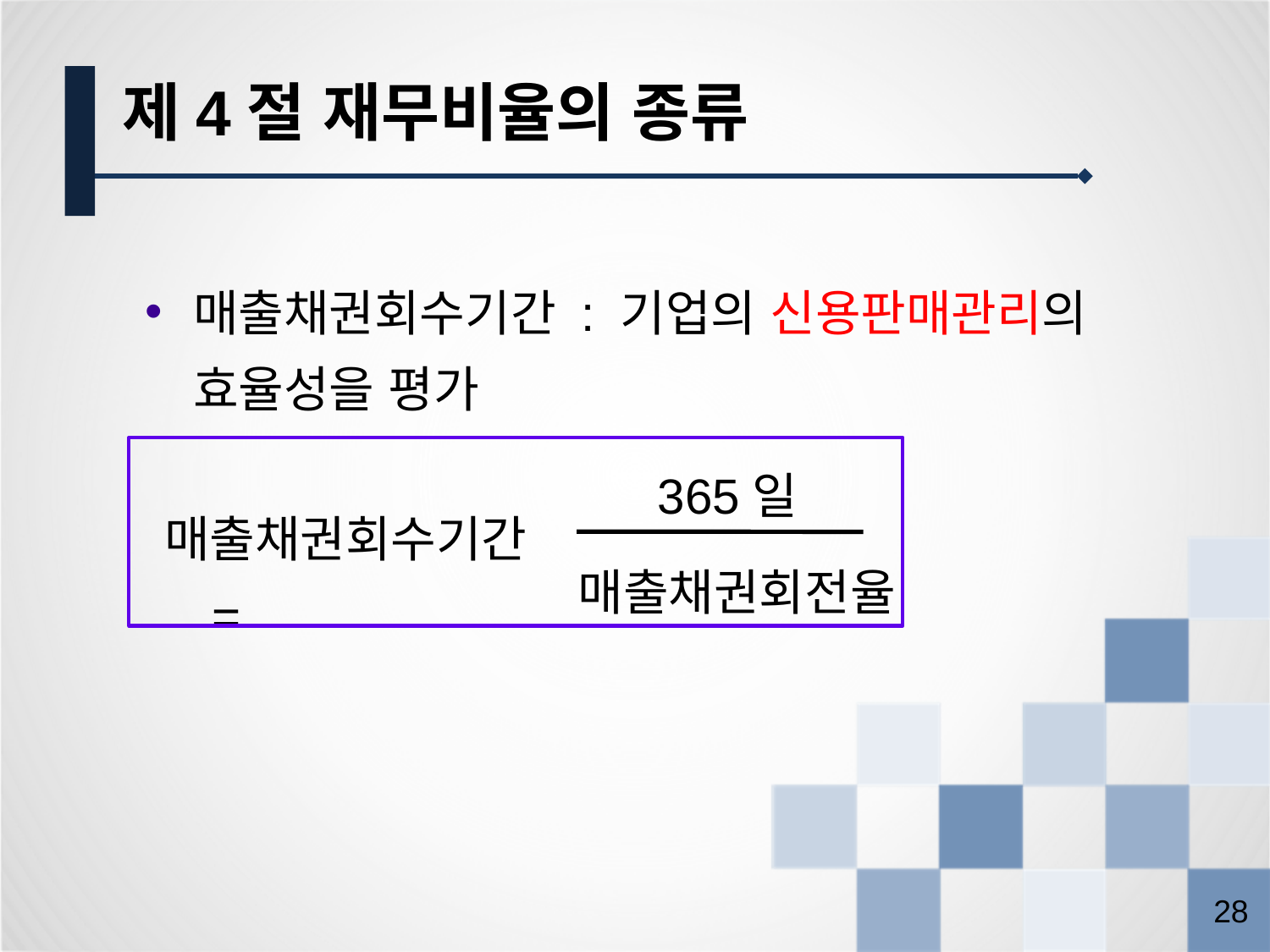

제4절 재무비율의 종류

매출채권회수기간 : 기업의 신용판매관리의 효율성을 평가

365일
매출채권회수기간 =
매출채권회전율
28